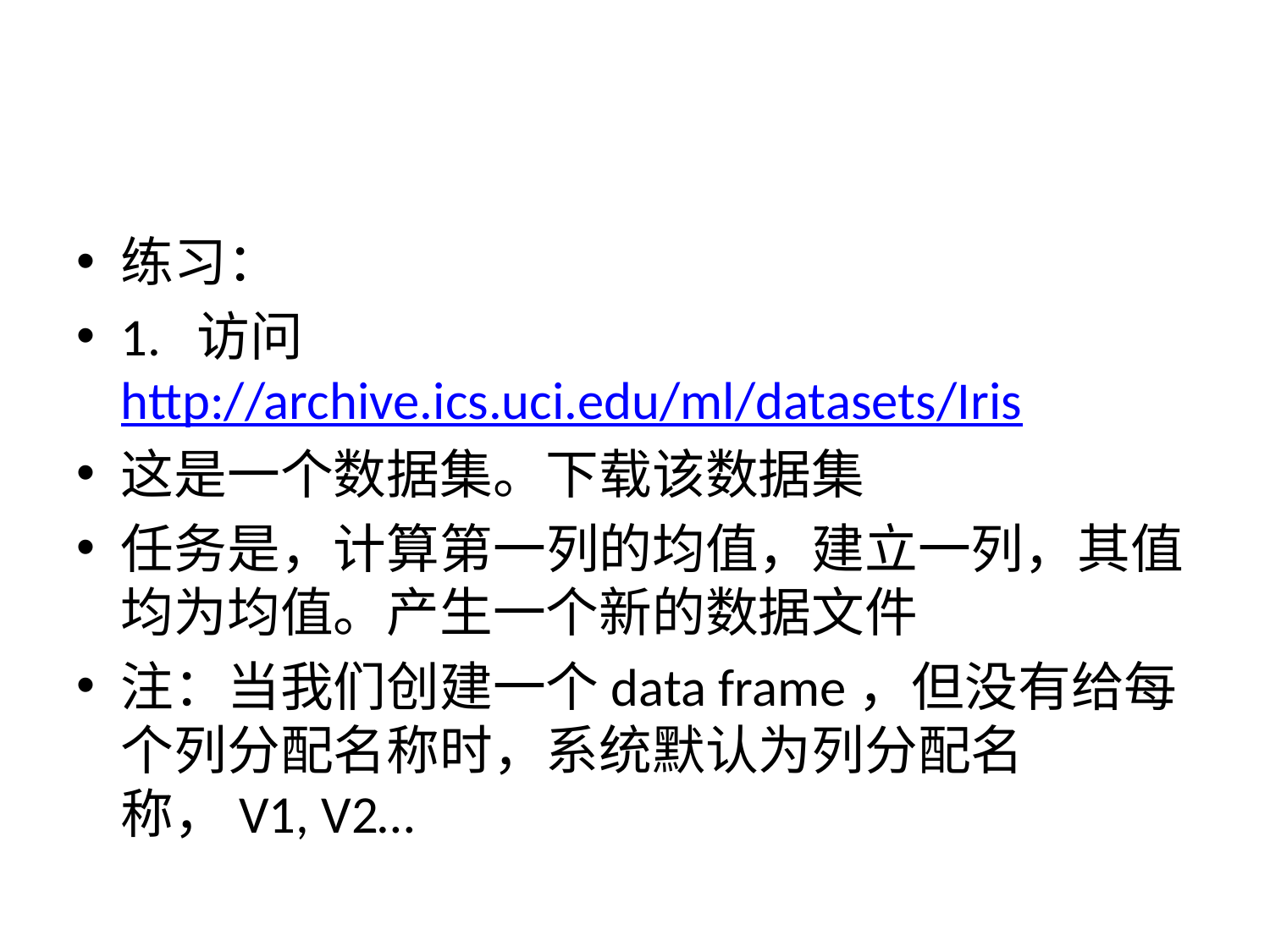

#
练习：
1.  访问http://archive.ics.uci.edu/ml/datasets/Iris
这是一个数据集。下载该数据集
任务是，计算第一列的均值，建立一列，其值均为均值。产生一个新的数据文件
注：当我们创建一个data frame，但没有给每个列分配名称时，系统默认为列分配名称，V1, V2…